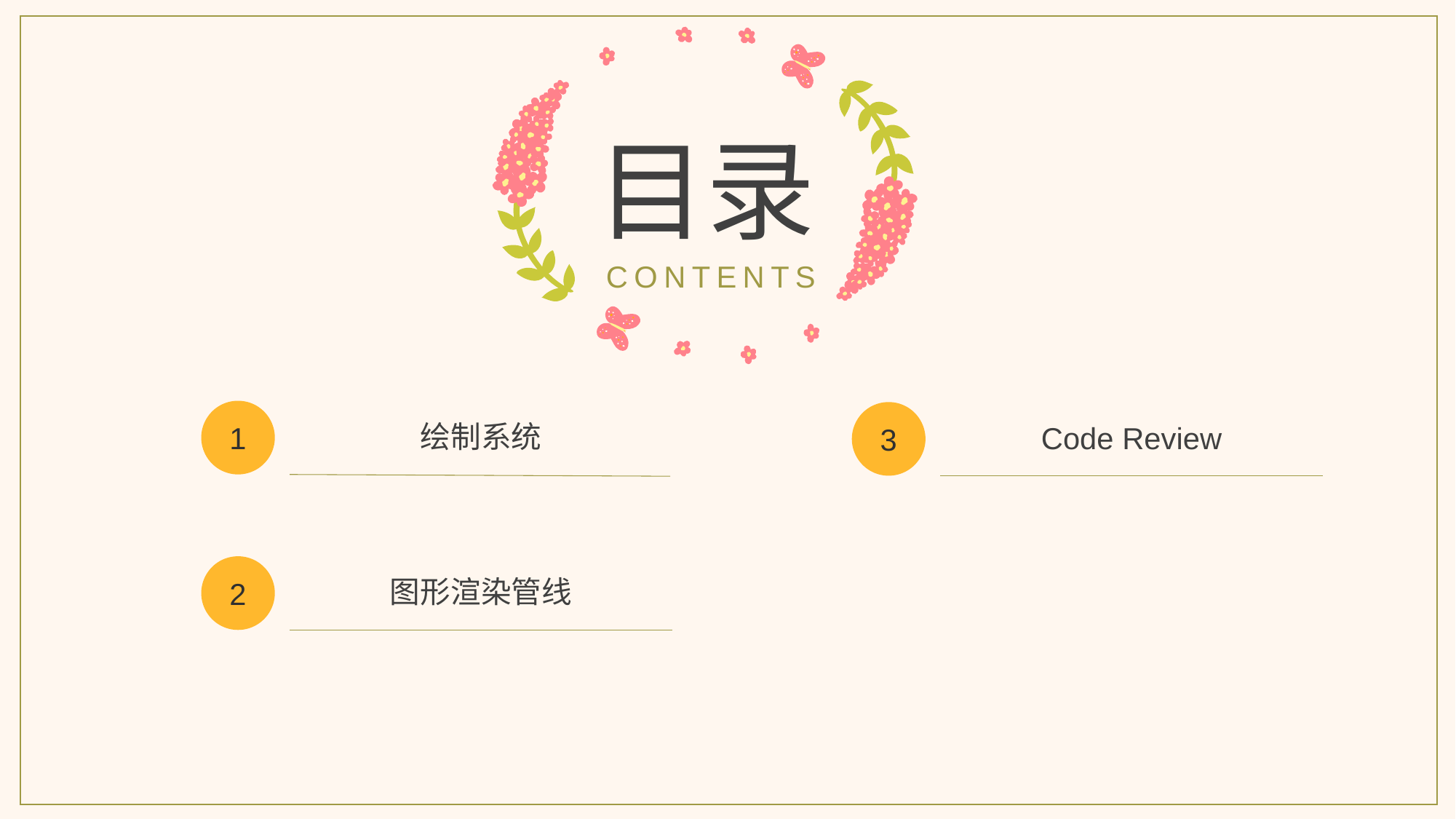

目录
CONTENTS
1
3
绘制系统
Code Review
2
图形渲染管线